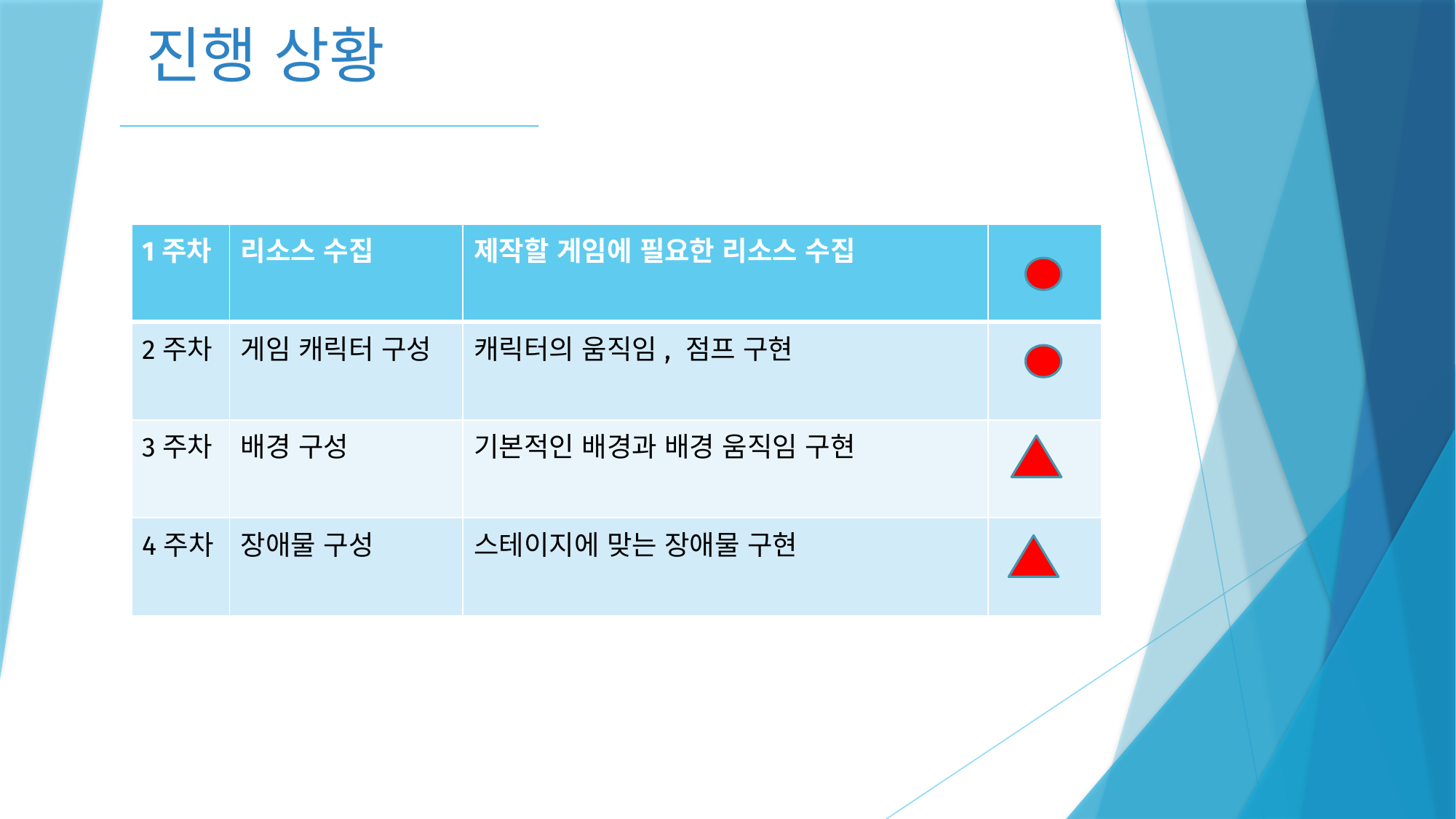

진행 상황임 컨셉
| 1주차 | 리소스 수집 | 제작할 게임에 필요한 리소스 수집 |  |
| --- | --- | --- | --- |
| 2주차 | 게임 캐릭터 구성 | 캐릭터의 움직임, 점프 구현 |  |
| 3주차 | 배경 구성 | 기본적인 배경과 배경 움직임 구현 |  |
| 4주차 | 장애물 구성 | 스테이지에 맞는 장애물 구현 |  |